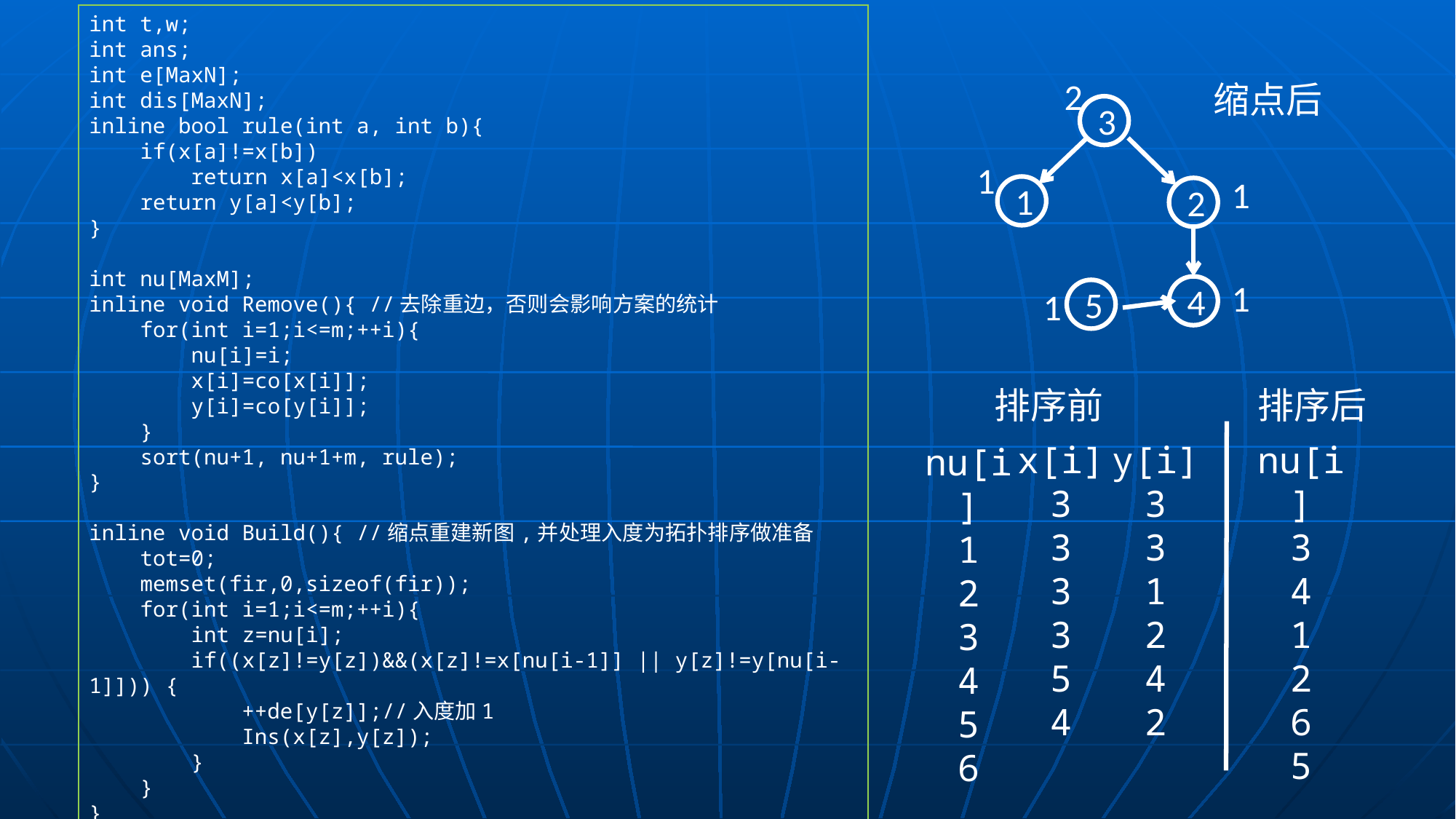

int t,w;
int ans;
int e[MaxN];
int dis[MaxN];
inline bool rule(int a, int b){
    if(x[a]!=x[b])
        return x[a]<x[b];
    return y[a]<y[b];
}

int nu[MaxM];
inline void Remove(){ //去除重边，否则会影响方案的统计
    for(int i=1;i<=m;++i){
        nu[i]=i;
        x[i]=co[x[i]];
        y[i]=co[y[i]];
    }
    sort(nu+1, nu+1+m, rule);
}

inline void Build(){ //缩点重建新图,并处理入度为拓扑排序做准备
    tot=0;
    memset(fir,0,sizeof(fir));
    for(int i=1;i<=m;++i){
        int z=nu[i];
        if((x[z]!=y[z])&&(x[z]!=x[nu[i-1]] || y[z]!=y[nu[i-1]])) {
            ++de[y[z]];//入度加1
            Ins(x[z],y[z]);
        }
    }
}
2
缩点后
3
1
1
1
2
1
4
5
1
排序前
排序后
x[i]
3
3
3
3
5
4
y[i]
3
3
1
2
4
2
nu[i]
3
4
1
2
6
5
nu[i]
1
2
3
4
5
6